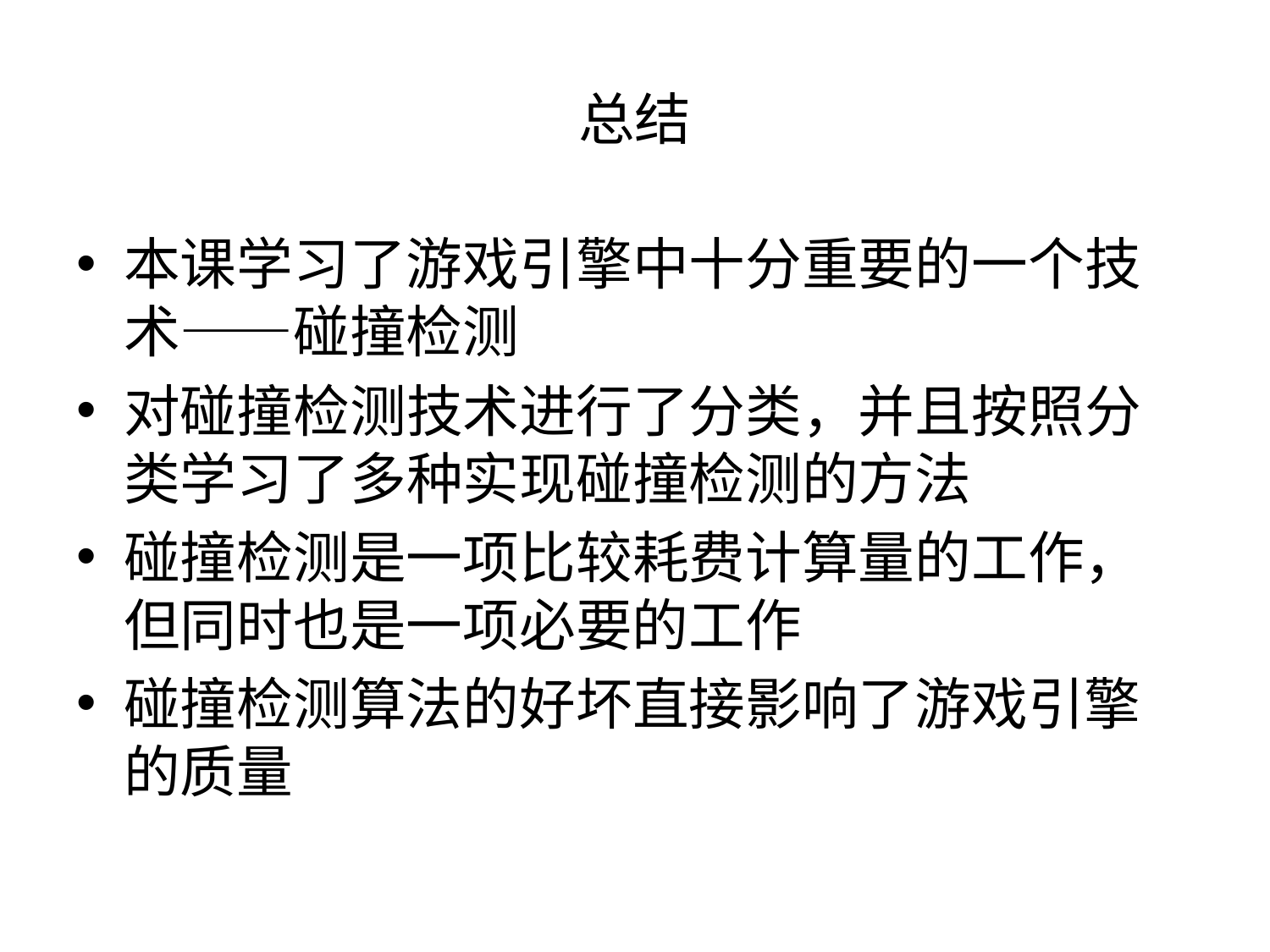

# 总结
本课学习了游戏引擎中十分重要的一个技术——碰撞检测
对碰撞检测技术进行了分类，并且按照分类学习了多种实现碰撞检测的方法
碰撞检测是一项比较耗费计算量的工作，但同时也是一项必要的工作
碰撞检测算法的好坏直接影响了游戏引擎的质量